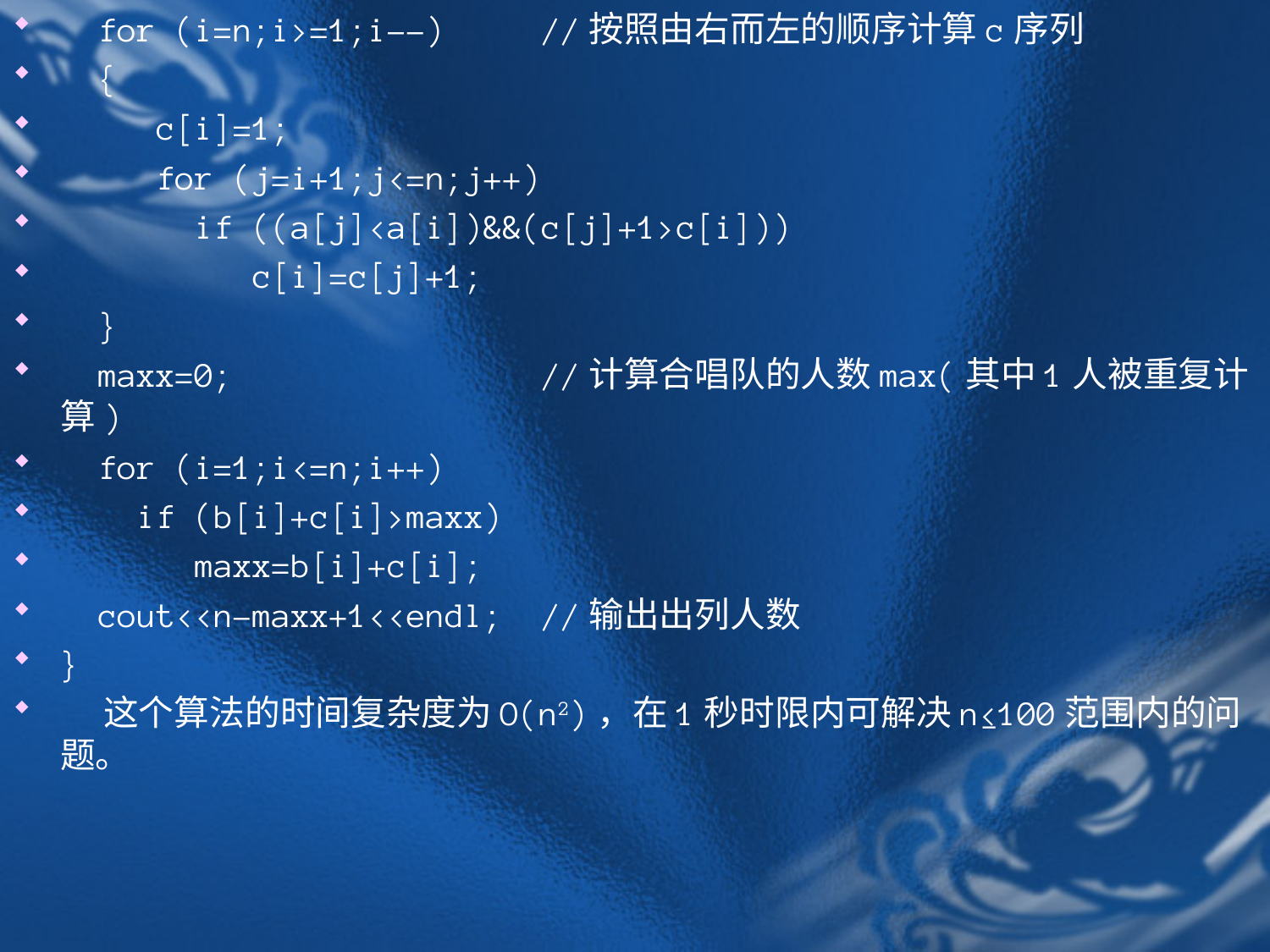

for (i=n;i>=1;i--)     //按照由右而左的顺序计算c序列
  {
     c[i]=1;
     for (j=i+1;j<=n;j++)
       if ((a[j]<a[i])&&(c[j]+1>c[i]))
          c[i]=c[j]+1;
  }
  maxx=0;                //计算合唱队的人数max(其中1人被重复计算)
  for (i=1;i<=n;i++)
    if (b[i]+c[i]>maxx)
       maxx=b[i]+c[i];
  cout<<n-maxx+1<<endl;  //输出出列人数
}
　 这个算法的时间复杂度为O(n2)，在1秒时限内可解决n≤100范围内的问题。